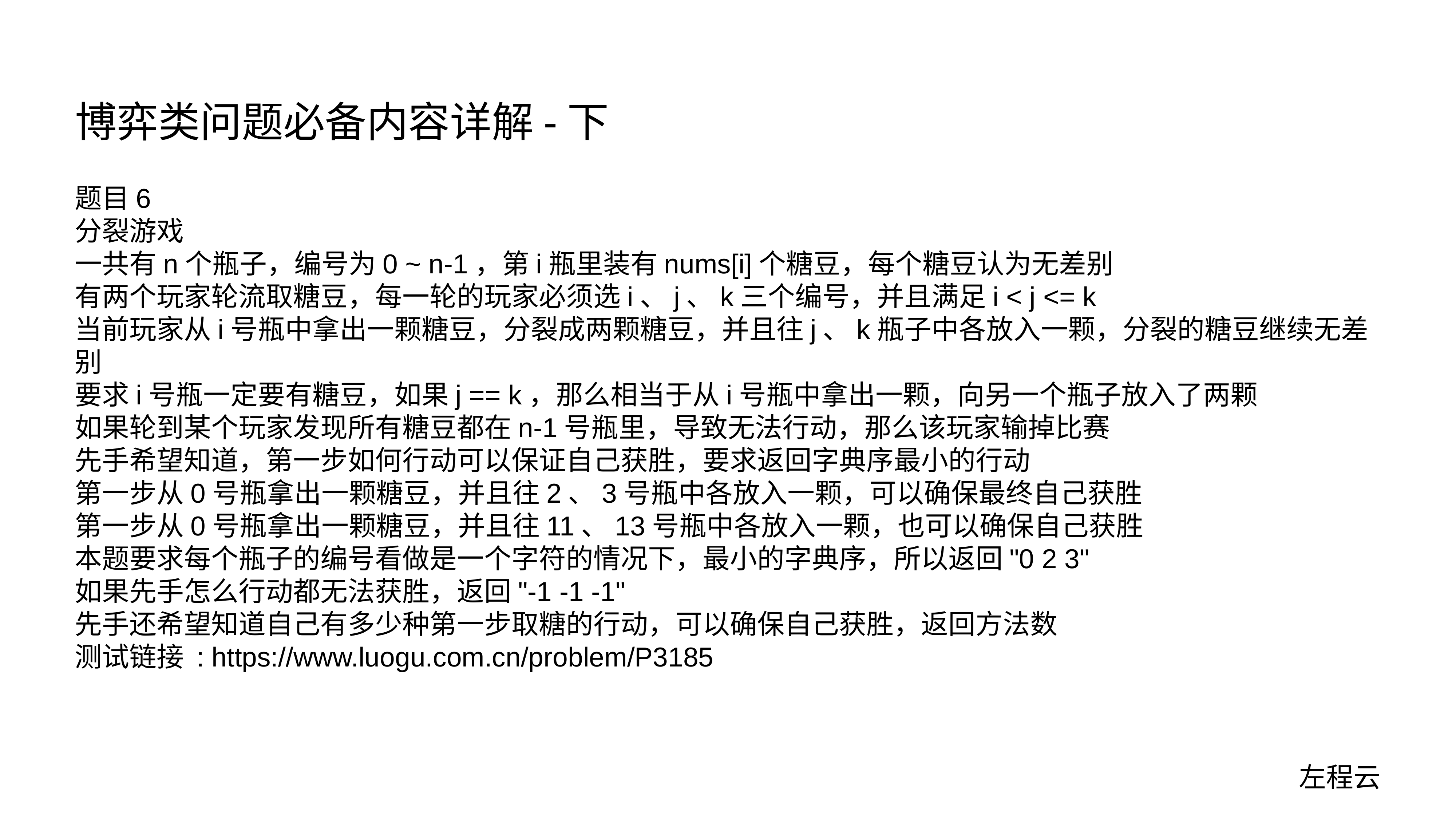

# 博弈类问题必备内容详解-下
题目6
分裂游戏
一共有n个瓶子，编号为0 ~ n-1，第i瓶里装有nums[i]个糖豆，每个糖豆认为无差别
有两个玩家轮流取糖豆，每一轮的玩家必须选i、j、k三个编号，并且满足i < j <= k
当前玩家从i号瓶中拿出一颗糖豆，分裂成两颗糖豆，并且往j、k瓶子中各放入一颗，分裂的糖豆继续无差别
要求i号瓶一定要有糖豆，如果j == k，那么相当于从i号瓶中拿出一颗，向另一个瓶子放入了两颗
如果轮到某个玩家发现所有糖豆都在n-1号瓶里，导致无法行动，那么该玩家输掉比赛
先手希望知道，第一步如何行动可以保证自己获胜，要求返回字典序最小的行动
第一步从0号瓶拿出一颗糖豆，并且往2、3号瓶中各放入一颗，可以确保最终自己获胜
第一步从0号瓶拿出一颗糖豆，并且往11、13号瓶中各放入一颗，也可以确保自己获胜
本题要求每个瓶子的编号看做是一个字符的情况下，最小的字典序，所以返回"0 2 3"
如果先手怎么行动都无法获胜，返回"-1 -1 -1"
先手还希望知道自己有多少种第一步取糖的行动，可以确保自己获胜，返回方法数
测试链接 : https://www.luogu.com.cn/problem/P3185
左程云